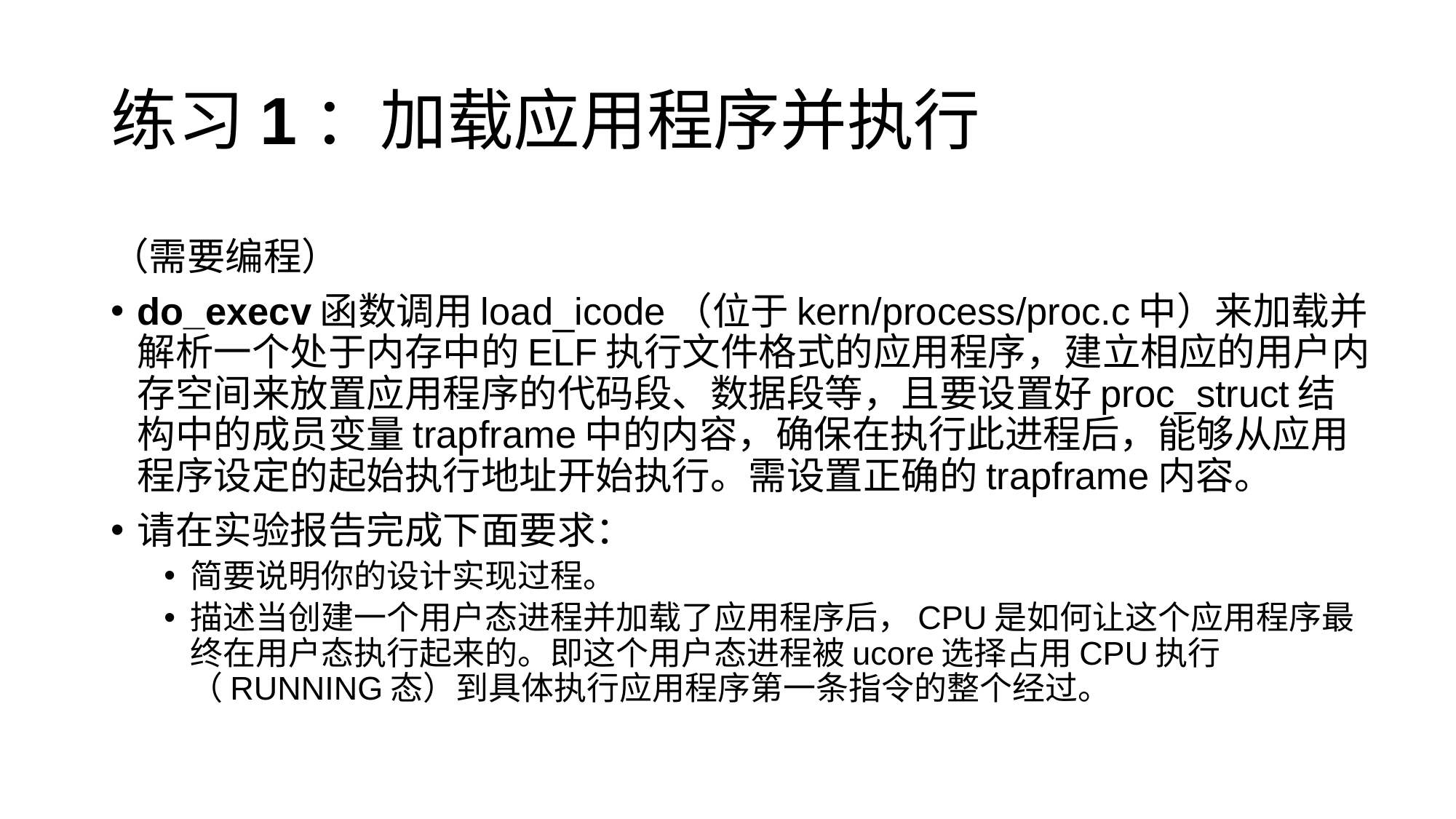

# 练习1：加载应用程序并执行
（需要编程）
do_execv函数调用load_icode（位于kern/process/proc.c中）来加载并解析一个处于内存中的ELF执行文件格式的应用程序，建立相应的用户内存空间来放置应用程序的代码段、数据段等，且要设置好proc_struct结构中的成员变量trapframe中的内容，确保在执行此进程后，能够从应用程序设定的起始执行地址开始执行。需设置正确的trapframe内容。
请在实验报告完成下面要求：
简要说明你的设计实现过程。
描述当创建一个用户态进程并加载了应用程序后，CPU是如何让这个应用程序最终在用户态执行起来的。即这个用户态进程被ucore选择占用CPU执行（RUNNING态）到具体执行应用程序第一条指令的整个经过。